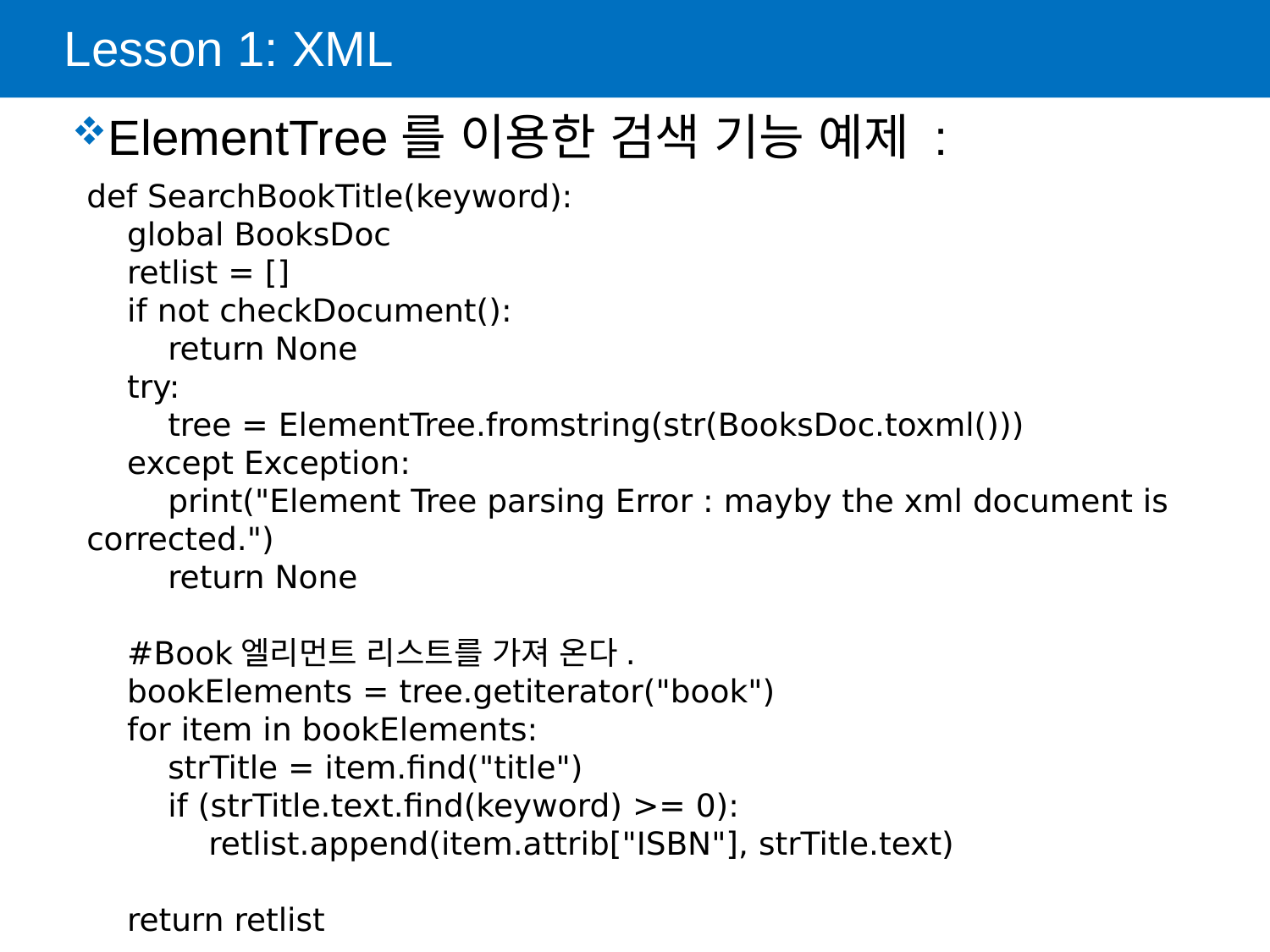

# Lesson 1: XML
ElementTree를 이용한 검색 기능 예제 :
def SearchBookTitle(keyword):
    global BooksDoc
    retlist = []
    if not checkDocument():
        return None
    try:
        tree = ElementTree.fromstring(str(BooksDoc.toxml()))
    except Exception:
        print("Element Tree parsing Error : mayby the xml document is corrected.")
        return None

    #Book엘리먼트 리스트를 가져 온다.
    bookElements = tree.getiterator("book")
    for item in bookElements:
        strTitle = item.find("title")
        if (strTitle.text.find(keyword) >= 0):
            retlist.append(item.attrib["ISBN"], strTitle.text)

    return retlist